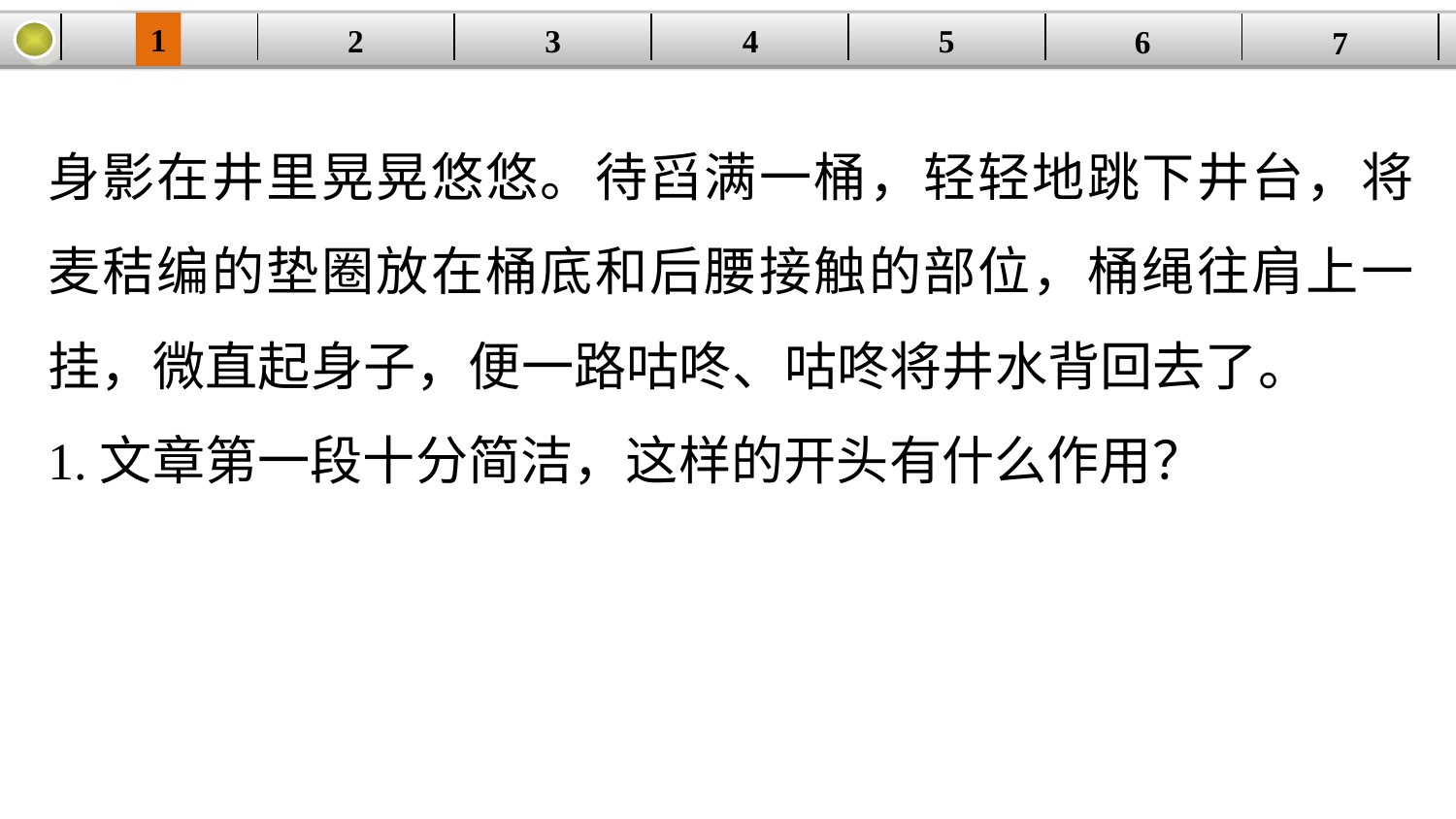

1
5
3
2
|  |  |  |  |  |  |  |
| --- | --- | --- | --- | --- | --- | --- |
4
6
7

身影在井里晃晃悠悠。待舀满一桶，轻轻地跳下井台，将麦秸编的垫圈放在桶底和后腰接触的部位，桶绳往肩上一挂，微直起身子，便一路咕咚、咕咚将井水背回去了。
1.文章第一段十分简洁，这样的开头有什么作用？